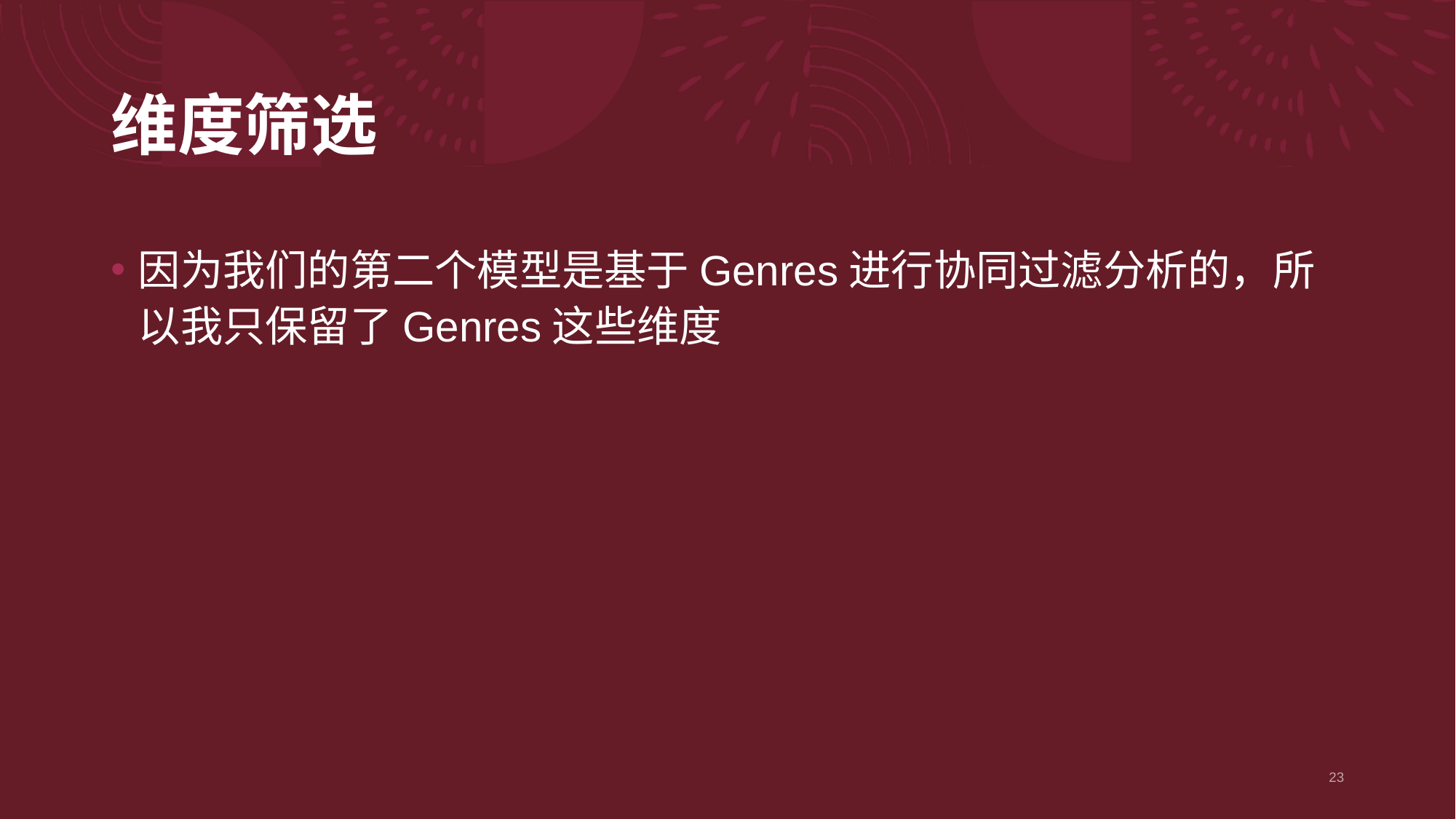

# 维度筛选
因为我们的第二个模型是基于Genres进行协同过滤分析的，所以我只保留了Genres这些维度
23